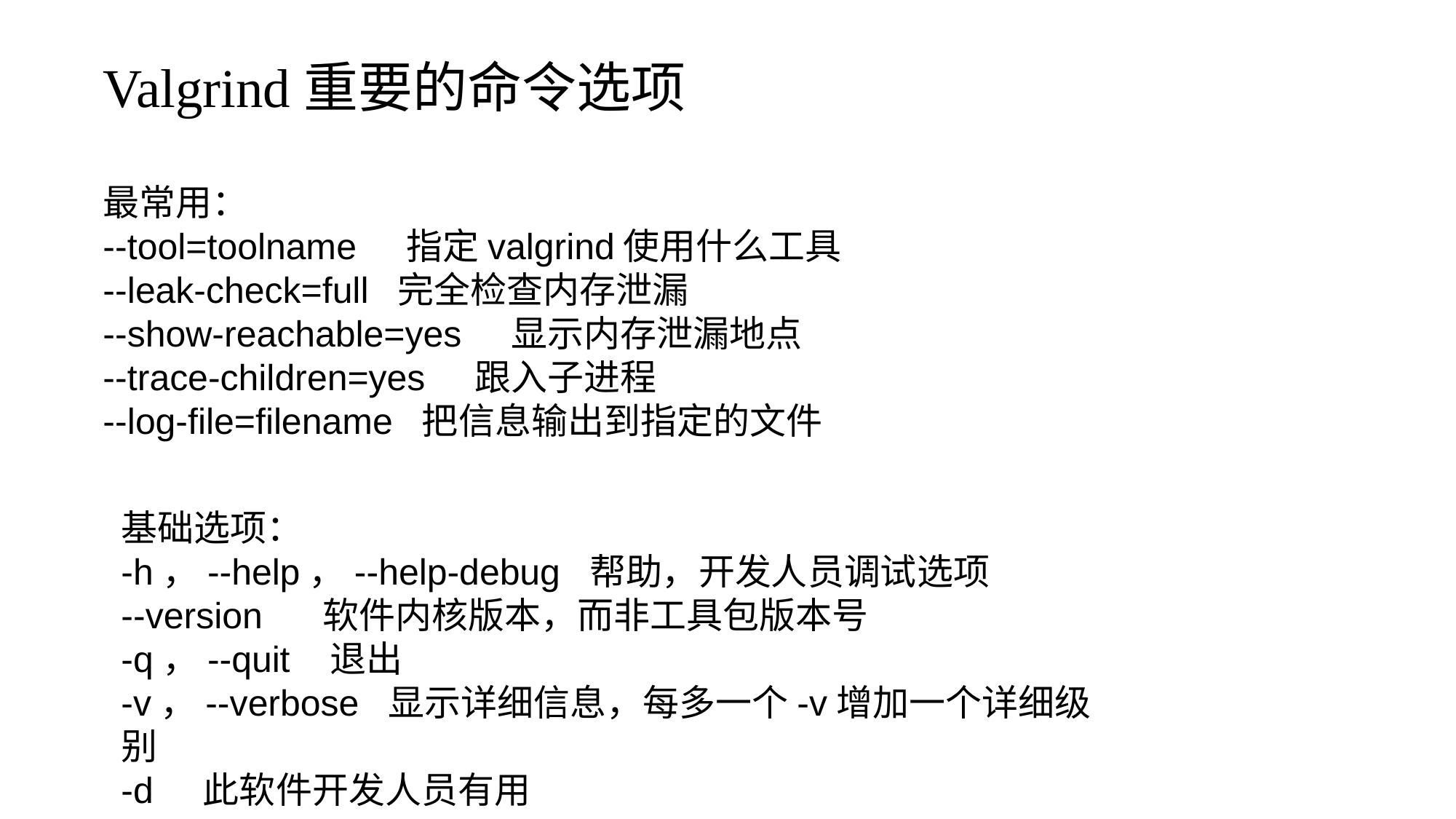

Valgrind重要的命令选项
最常用：
--tool=toolname    指定valgrind使用什么工具
--leak-check=full  完全检查内存泄漏
--show-reachable=yes    显示内存泄漏地点
--trace-children=yes    跟入子进程
--log-file=filename  把信息输出到指定的文件

基础选项：
-h，--help，--help-debug  帮助，开发人员调试选项
--version     软件内核版本，而非工具包版本号
-q，--quit   退出
-v，--verbose  显示详细信息，每多一个-v增加一个详细级别
-d    此软件开发人员有用